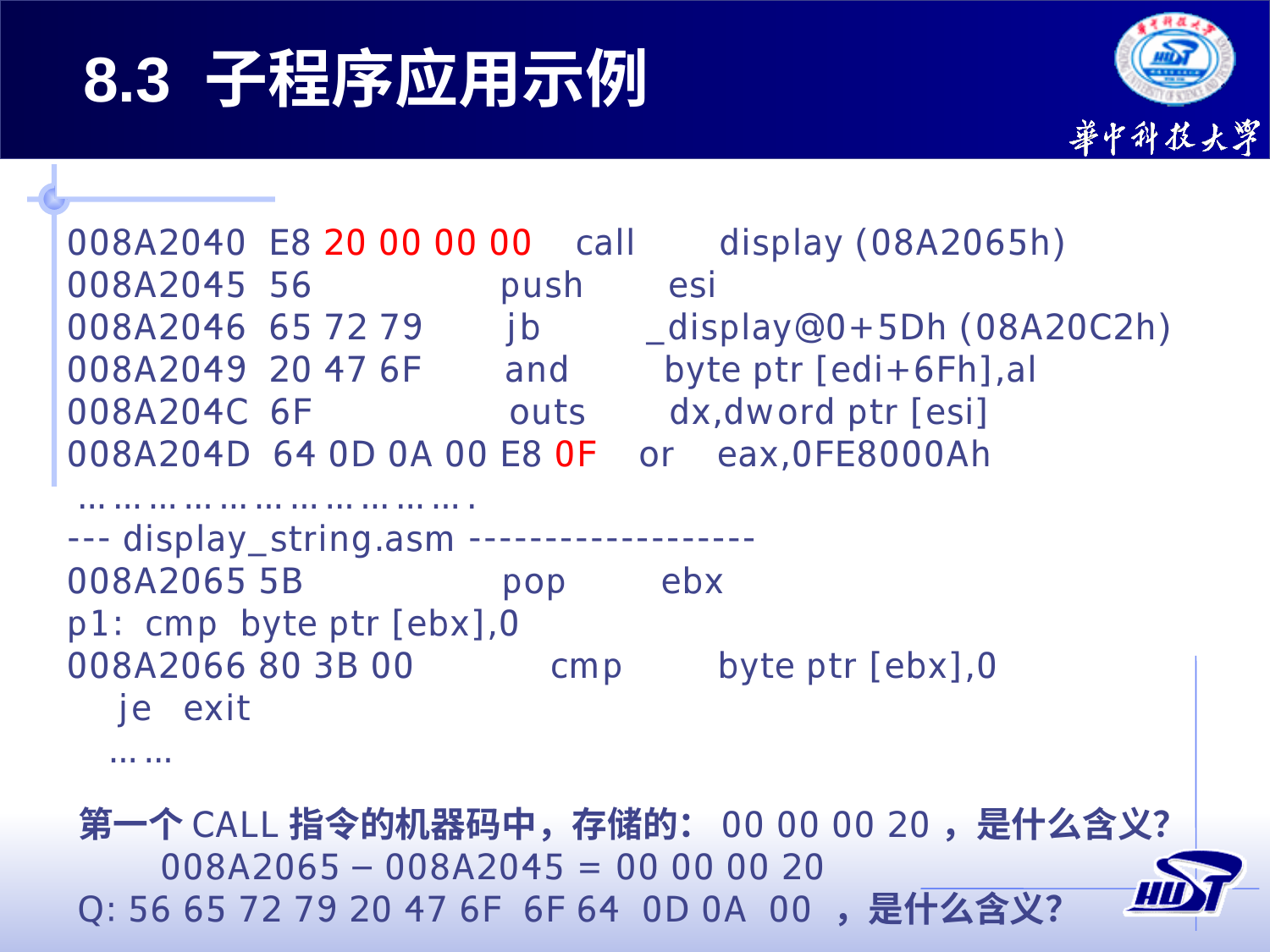

8.3 子程序应用示例
008A2040  E8 20 00 00 00    call        display (08A2065h)
008A2045  56                  push        esi
008A2046  65 72 79        jb          _display@0+5Dh (08A20C2h)
008A2049  20 47 6F        and         byte ptr [edi+6Fh],al
008A204C  6F                   outs        dx,dword ptr [esi]
008A204D  64 0D 0A 00 E8 0F    or    eax,0FE8000Ah
 …………………………….
--- display_string.asm -------------------
008A2065 5B                   pop         ebx
p1:  cmp  byte ptr [ebx],0
008A2066 80 3B 00             cmp         byte ptr [ebx],0
     je   exit
    ……
第一个CALL指令的机器码中，存储的：00 00 00 20，是什么含义？
        008A2065 – 008A2045 = 00 00 00 20
Q: 56 65 72 79 20 47 6F  6F 64  0D 0A  00 ，是什么含义？